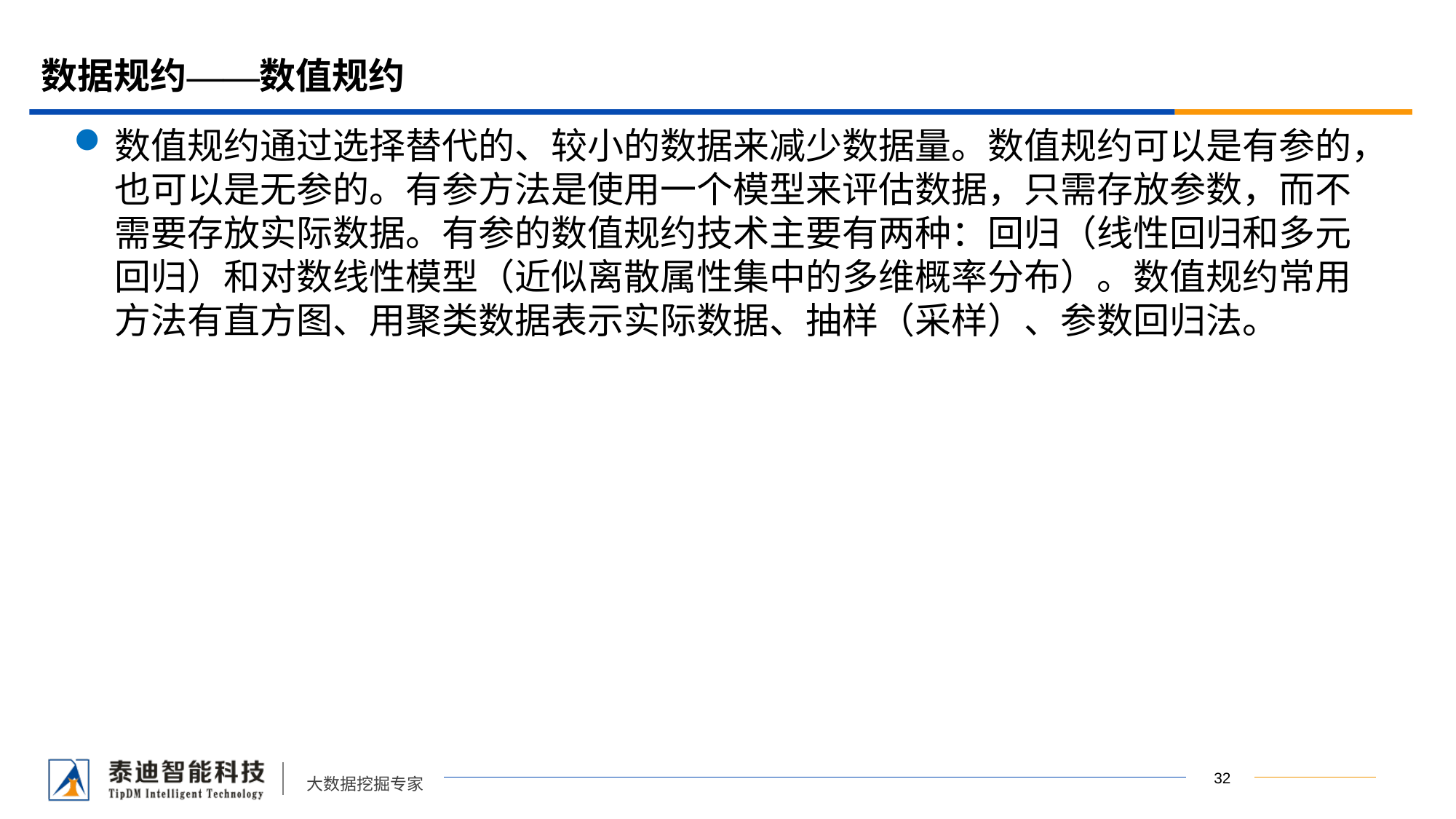

# 数据规约——数值规约

数值规约通过选择替代的、较小的数据来减少数据量。数值规约可以是有参的，也可以是无参的。有参方法是使用一个模型来评估数据，只需存放参数，而不需要存放实际数据。有参的数值规约技术主要有两种：回归（线性回归和多元回归）和对数线性模型（近似离散属性集中的多维概率分布）。数值规约常用方法有直方图、用聚类数据表示实际数据、抽样（采样）、参数回归法。